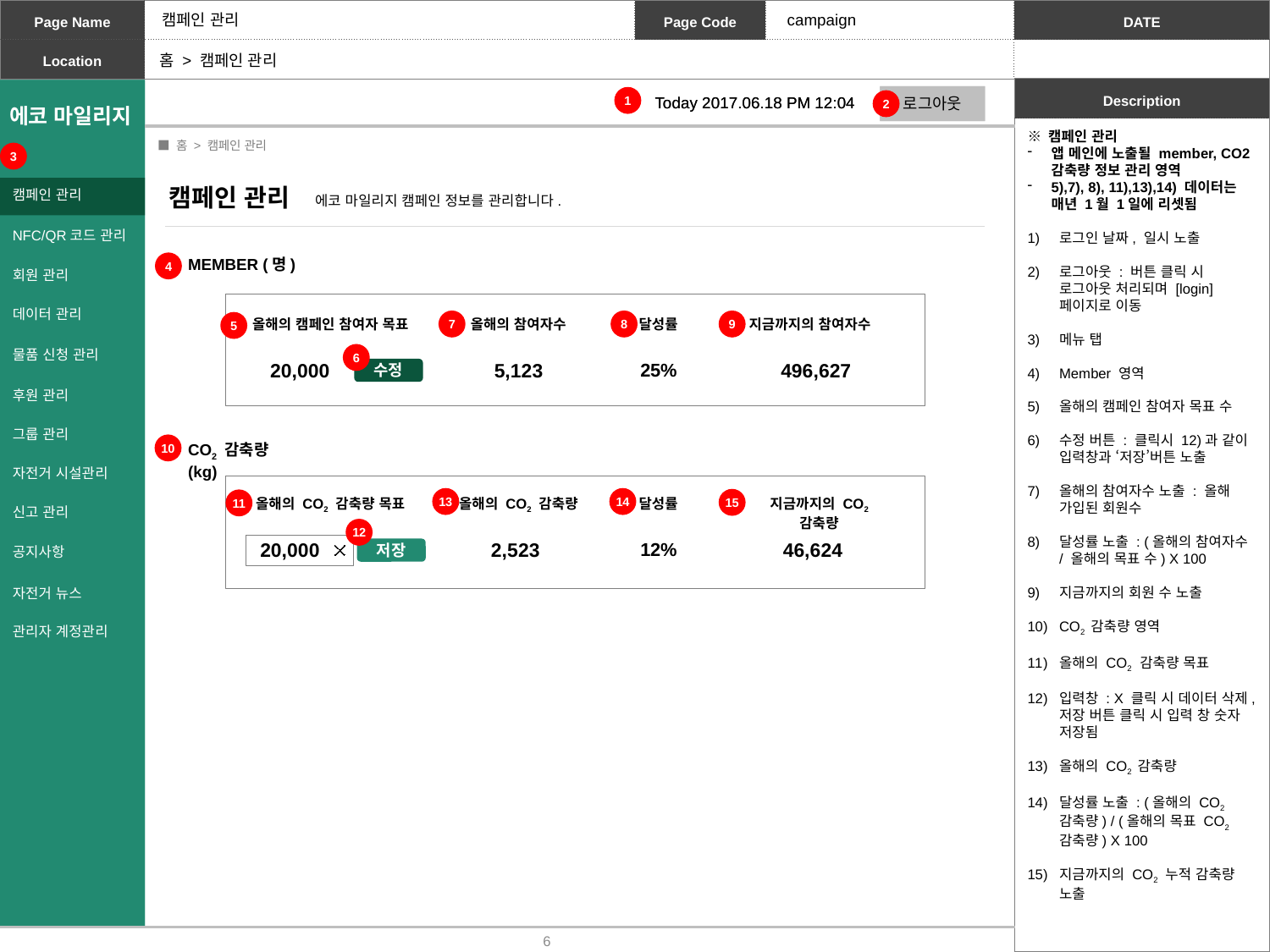

캠페인 관리
campaign
홈 > 캠페인 관리

로그아웃
로그아웃
1
Today 2017.06.18 PM 12:04
Today 2017.06.18 PM 12:04
2
에코 마일리지
※ 캠페인 관리
앱 메인에 노출될 member, CO2 감축량 정보 관리 영역
5),7), 8), 11),13),14) 데이터는 매년 1월 1일에 리셋됨

로그인 날짜, 일시 노출

로그아웃 : 버튼 클릭 시 로그아웃 처리되며 [login] 페이지로 이동

메뉴 탭

Member 영역

올해의 캠페인 참여자 목표 수

수정 버튼 : 클릭시 12)과 같이 입력창과 ‘저장’버튼 노출

올해의 참여자수 노출 : 올해 가입된 회원수

달성률 노출 : (올해의 참여자수 / 올해의 목표 수) X 100

지금까지의 회원 수 노출

CO2 감축량 영역

올해의 CO2  감축량 목표

입력창 : X 클릭 시 데이터 삭제, 저장 버튼 클릭 시 입력 창 숫자 저장됨

올해의 CO2 감축량

달성률 노출 : (올해의 CO2 감축량) / (올해의 목표 CO2 감축량) X 100

지금까지의 CO2 누적 감축량 노출

   ■ 홈 > 캠페인 관리
3
캠페인 관리
캠페인 관리

에코 마일리지 캠페인 정보를 관리합니다.
NFC/QR코드 관리
MEMBER (명)
4
회원 관리

데이터 관리
올해의 캠페인 참여자 목표
올해의 참여자수
달성률
지금까지의 참여자수
7
8
9
5
물품 신청 관리
6
20,000
5,123
25%
496,627
수정
후원 관리
그룹 관리
CO2 감축량 (kg)
10
자전거 시설관리

13
14
올해의 CO2 감축량 목표
올해의 CO2 감축량
달성률
15
지금까지의 CO2 감축량
11
신고 관리
12
20,000
2,523
12%
46,624
공지사항

저장

자전거 뉴스
관리자 계정관리
6